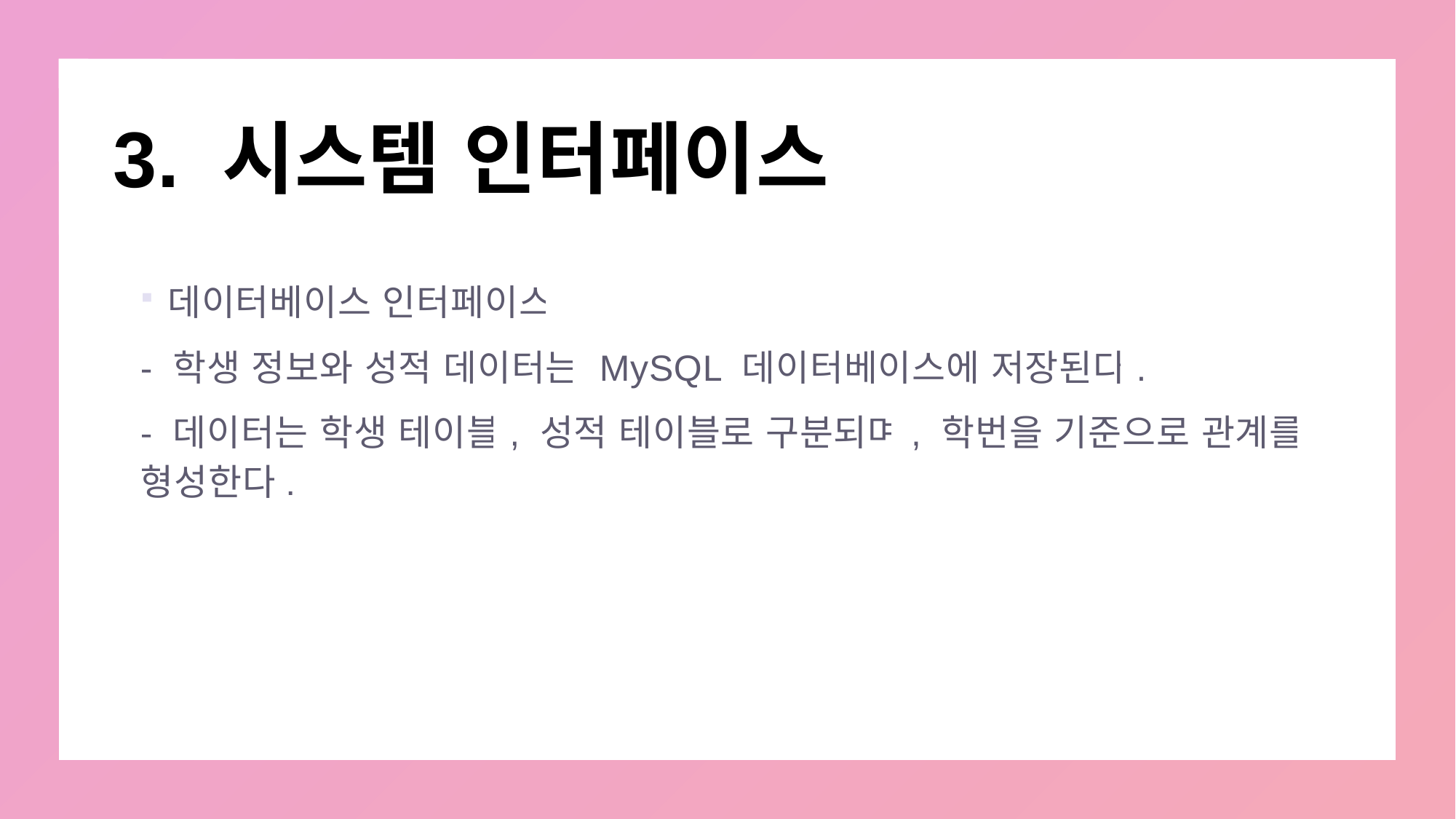

# 3. 시스템 인터페이스
데이터베이스 인터페이스
- 학생 정보와 성적 데이터는 MySQL 데이터베이스에 저장된다.
- 데이터는 학생 테이블, 성적 테이블로 구분되며, 학번을 기준으로 관계를 형성한다.